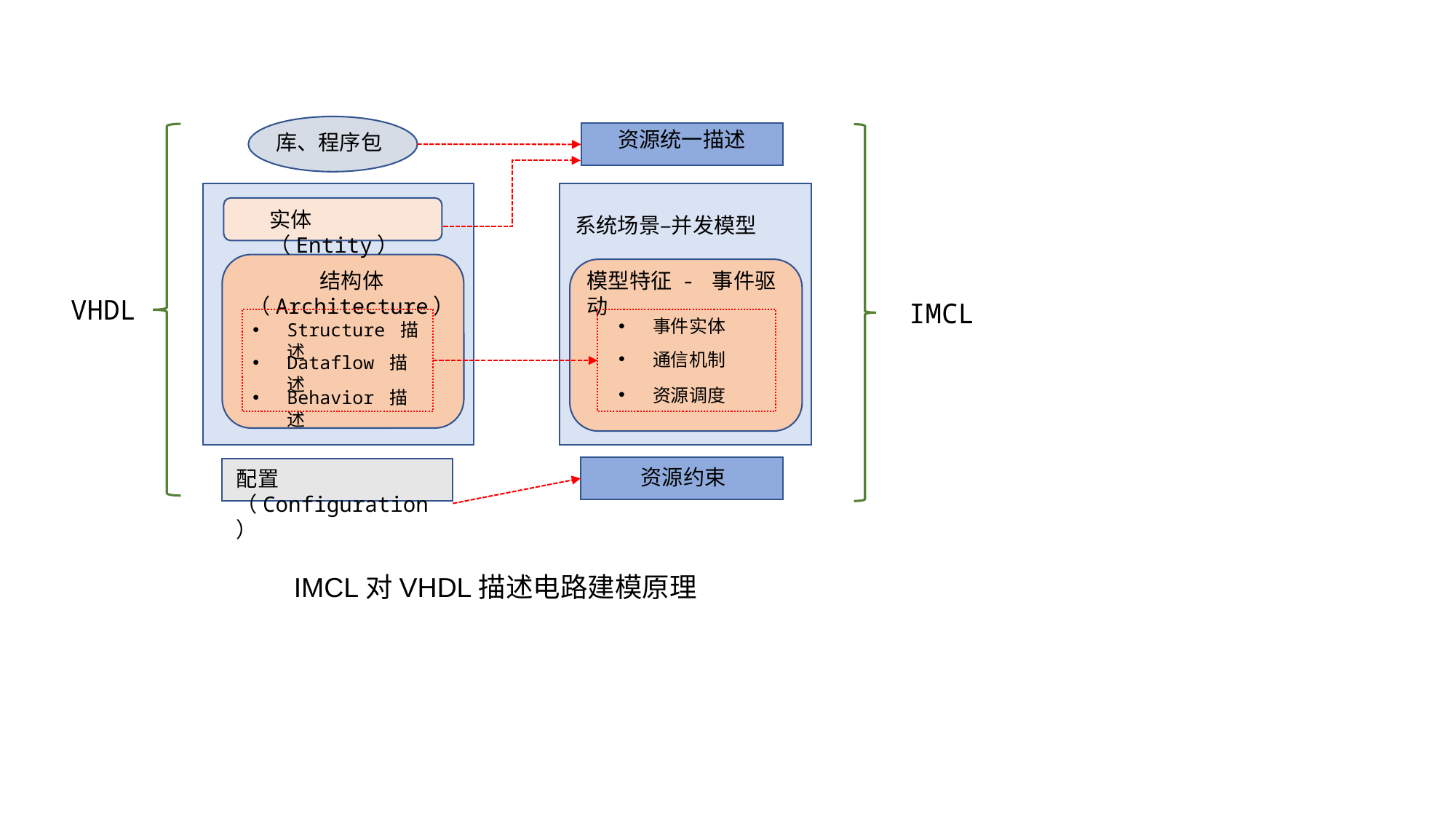

资源统一描述

库、程序包

实体（Entity）
系统场景–并发模型

结构体（Architecture）
模型特征 - 事件驱动
VHDL
IMCL

事件实体
Structure 描述
通信机制
Dataflow 描述
资源调度
Behavior 描述

资源约束
配置（Configuration）
IMCL对VHDL描述电路建模原理